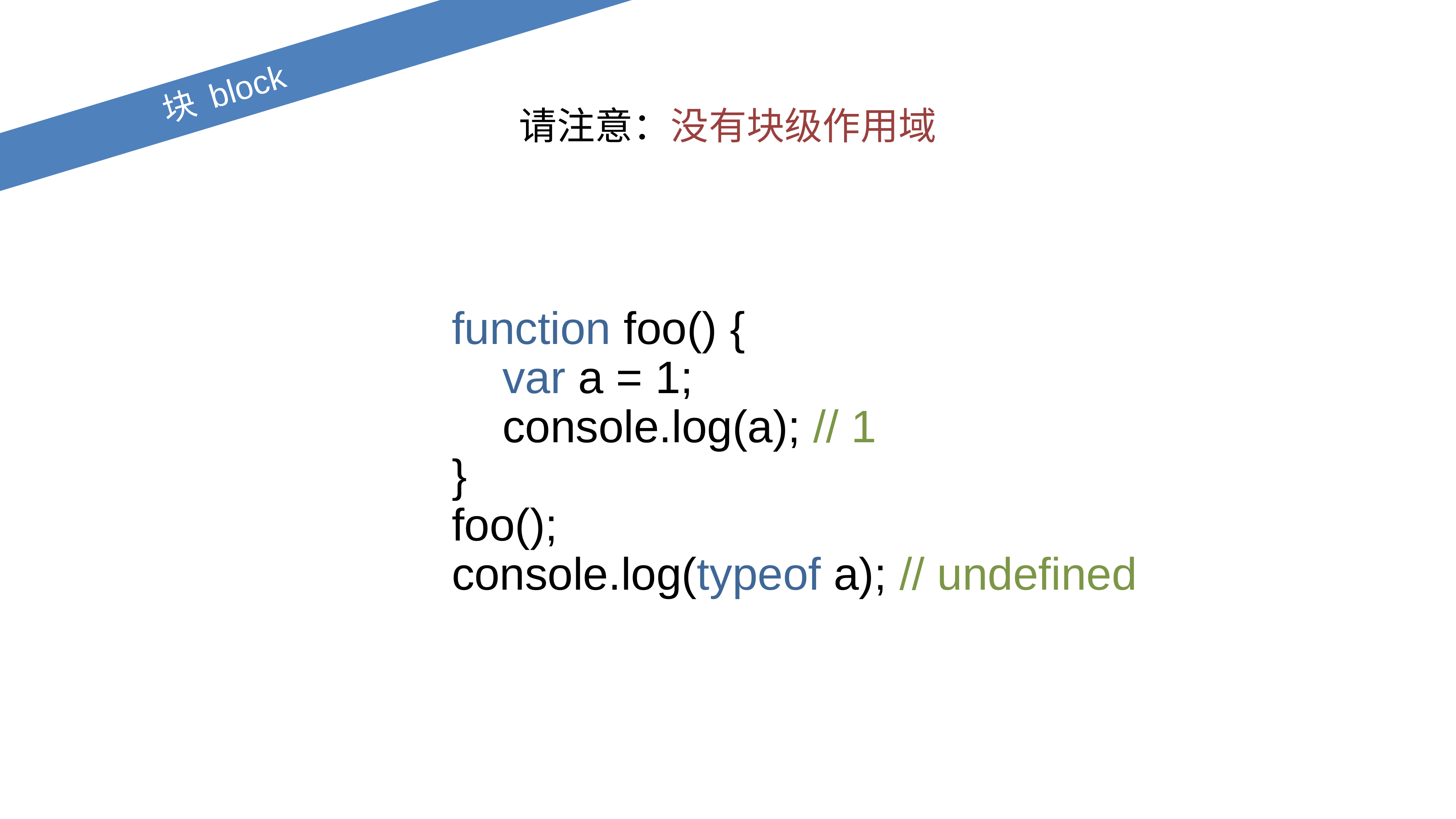

块 block
请注意：没有块级作用域
function foo() {
    var a = 1;
    console.log(a); // 1
}
foo();
console.log(typeof a); // undefined